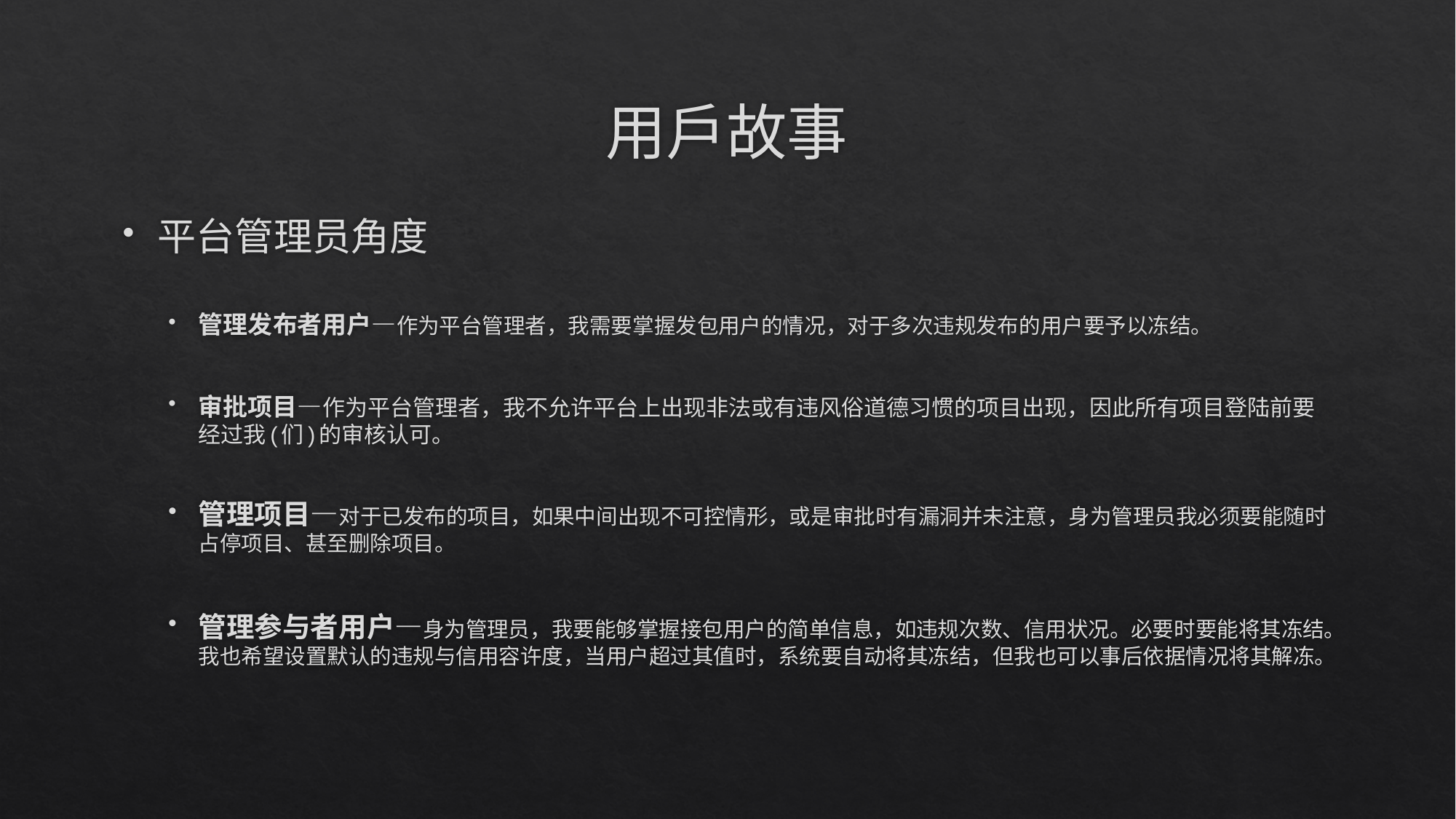

# 用户故事
平台管理员角度

管理发布者用户—作为平台管理者，我需要掌握发包用户的情况，对于多次违规发布的用户要予以冻结。

审批项目—作为平台管理者，我不允许平台上出现非法或有违风俗道德习惯的项目出现，因此所有项目登陆前要经过我(们)的审核认可。

管理项目—对于已发布的项目，如果中间出现不可控情形，或是审批时有漏洞并未注意，身为管理员我必须要能随时占停项目、甚至删除项目。

管理参与者用户—身为管理员，我要能够掌握接包用户的简单信息，如违规次数、信用状况。必要时要能将其冻结。我也希望设置默认的违规与信用容许度，当用户超过其值时，系统要自动将其冻结，但我也可以事后依据情况将其解冻。